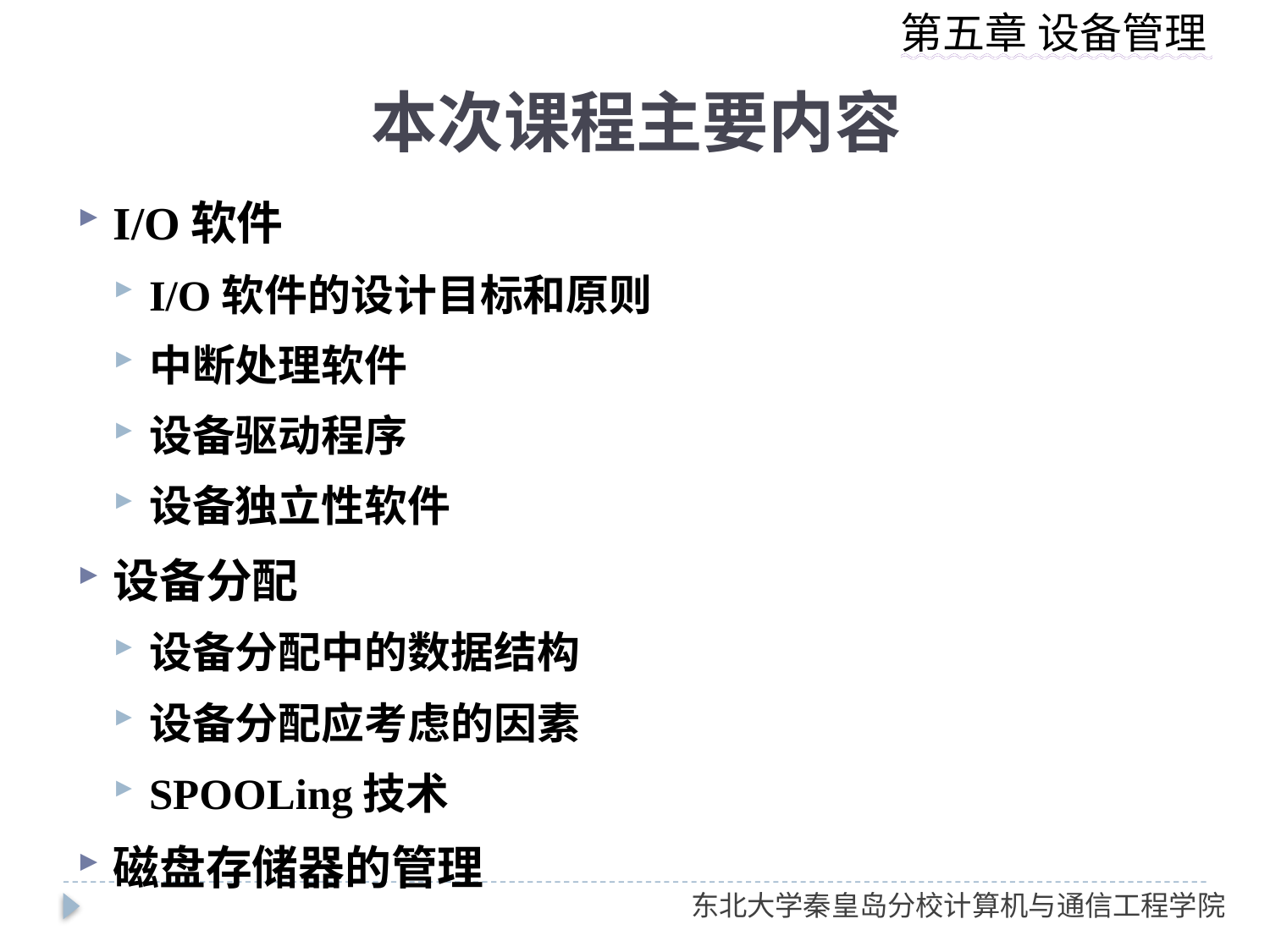

# 本次课程主要内容
I/O软件
I/O软件的设计目标和原则
中断处理软件
设备驱动程序
设备独立性软件
设备分配
设备分配中的数据结构
设备分配应考虑的因素
SPOOLing技术
磁盘存储器的管理